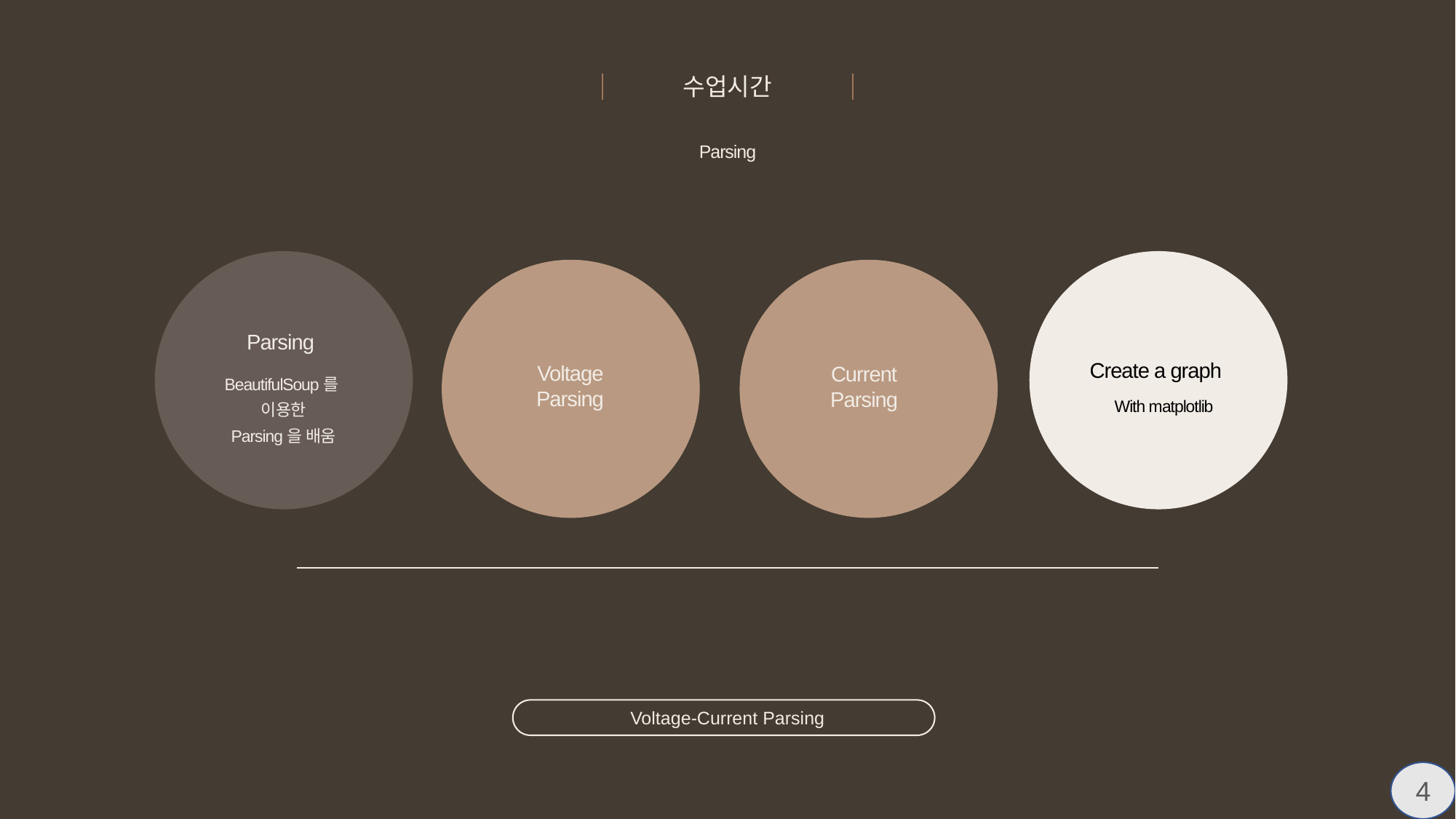

수업시간
Parsing

Parsing
Create a graph
Voltage Parsing
Current
Parsing
BeautifulSoup를
이용한
Parsing을 배움
With matplotlib

Voltage-Current Parsing

4